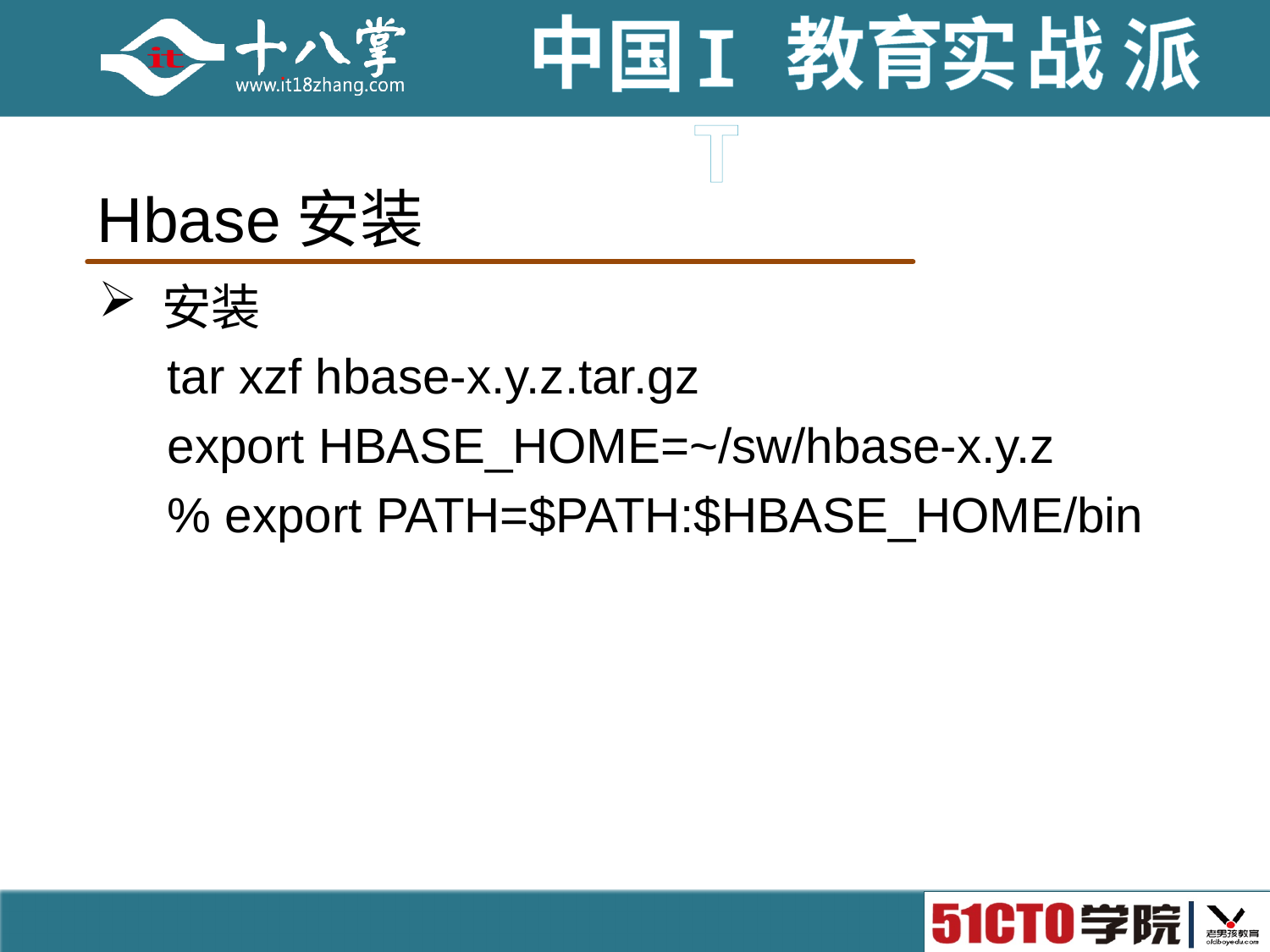

# Hbase安装
安装
     tar xzf hbase-x.y.z.tar.gz
     export HBASE_HOME=~/sw/hbase-x.y.z
     % export PATH=$PATH:$HBASE_HOME/bin